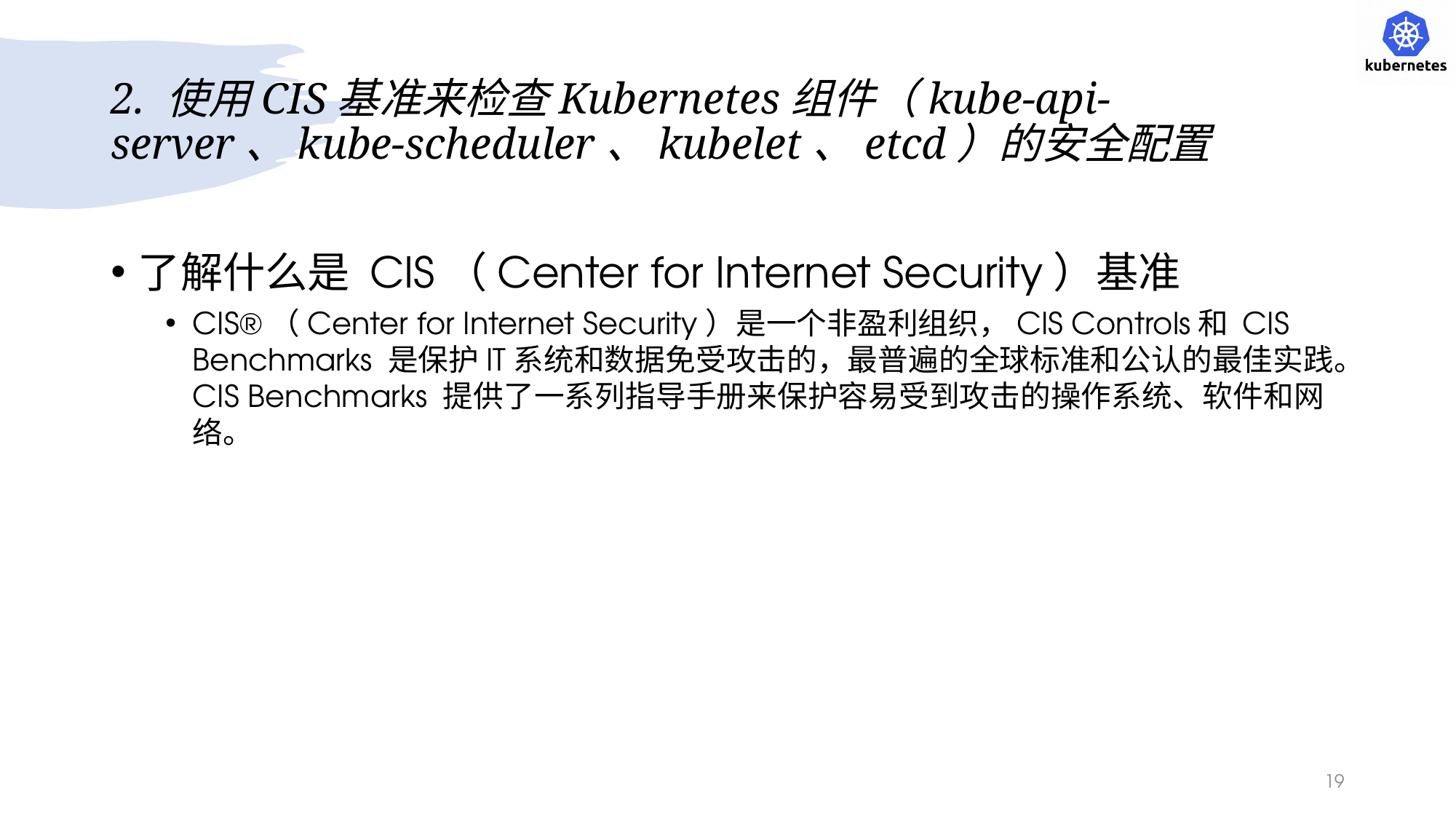

# 2. 使用CIS基准来检查Kubernetes组件（kube-api-server、kube-scheduler、kubelet、etcd）的安全配置
了解什么是 CIS（Center for Internet Security）基准
CIS®（Center for Internet Security）是一个非盈利组织，CIS Controls和 CIS Benchmarks 是保护IT系统和数据免受攻击的，最普遍的全球标准和公认的最佳实践。CIS Benchmarks 提供了一系列指导手册来保护容易受到攻击的操作系统、软件和网络。

19